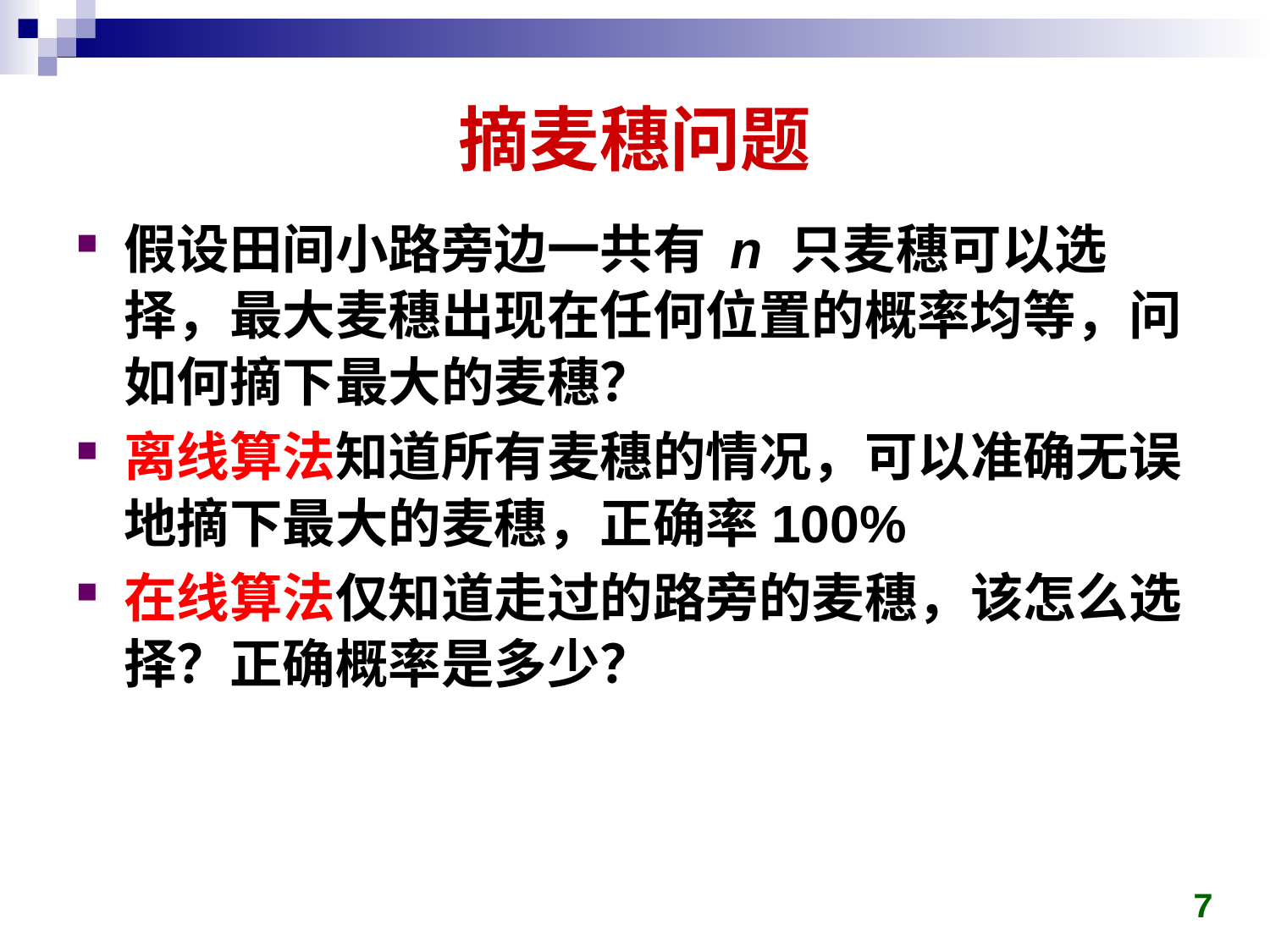

# 摘麦穗问题
假设田间小路旁边一共有 n 只麦穗可以选择，最大麦穗出现在任何位置的概率均等，问如何摘下最大的麦穗？
离线算法知道所有麦穗的情况，可以准确无误地摘下最大的麦穗，正确率100%
在线算法仅知道走过的路旁的麦穗，该怎么选择？正确概率是多少？

7